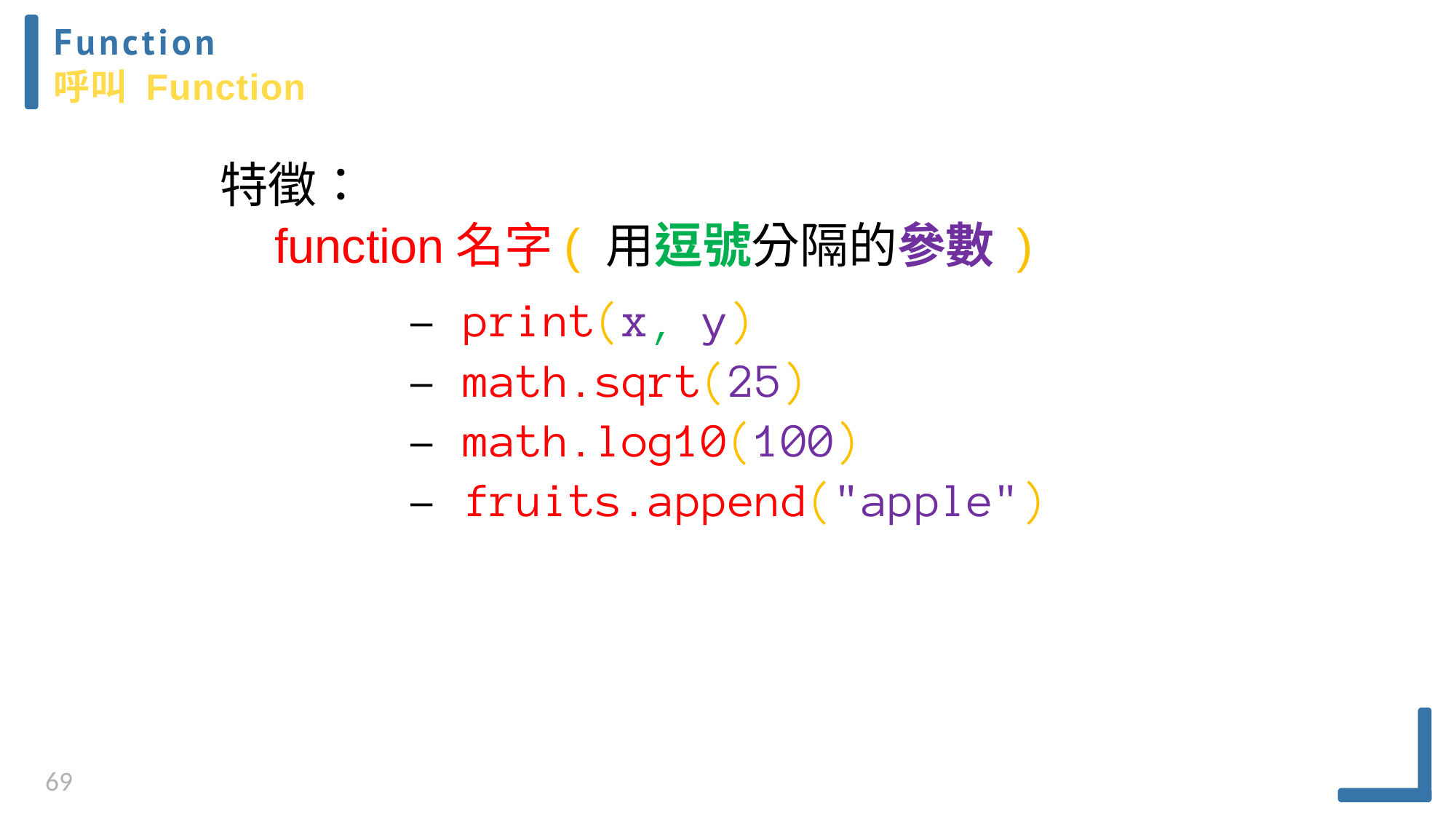

Function
呼叫 Function
特徵：
function名字( 用逗號分隔的參數 )
- print(x, y)
- math.sqrt(25)
- math.log10(100)
- fruits.append("apple")

69